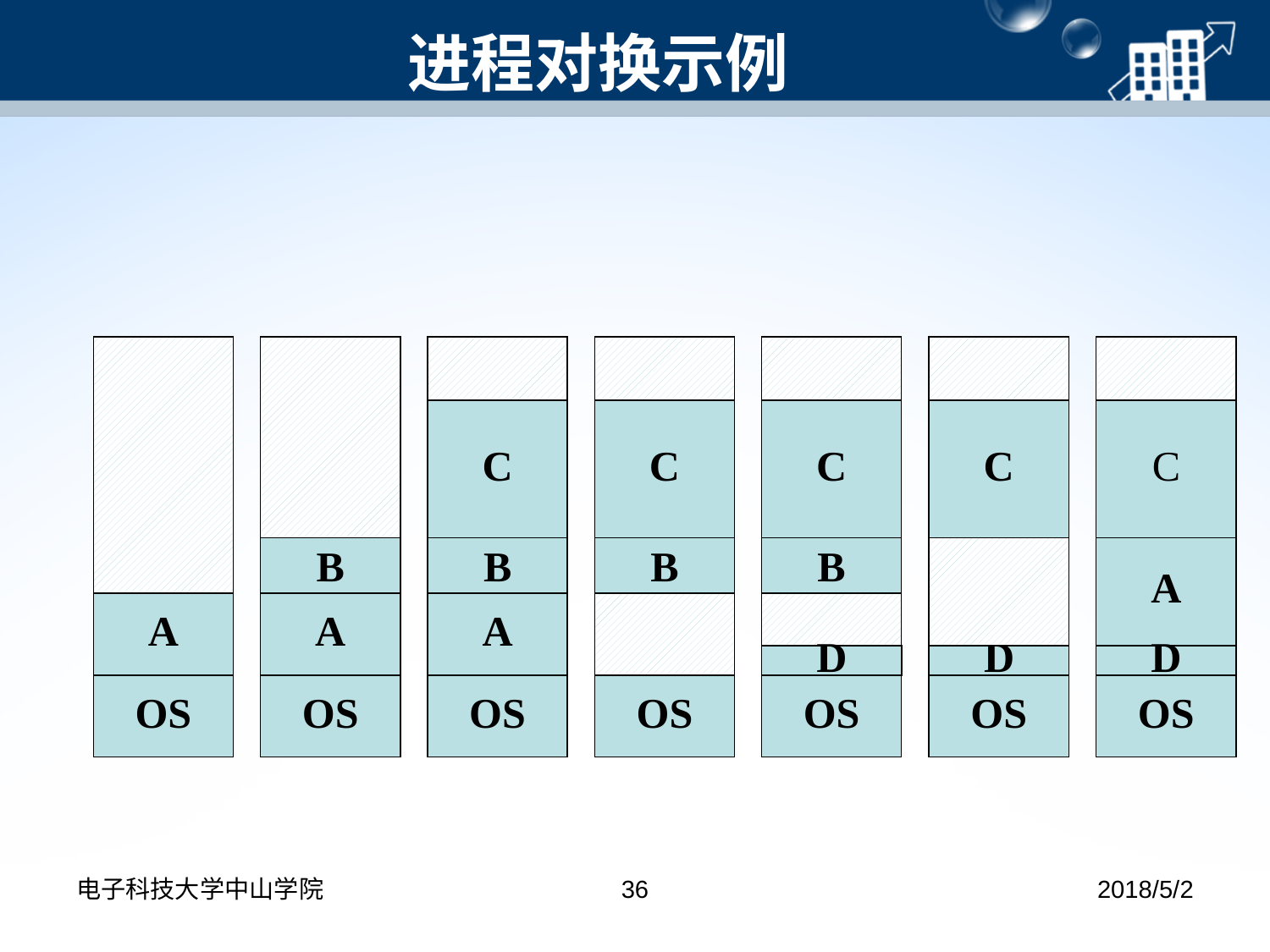

# 进程对换示例

A
OS

B
A
OS

C
B
A
OS

C
B

OS

C
C
C
A
B

D
D
D
OS
OS
OS
电子科技大学中山学院
36
2018/5/2